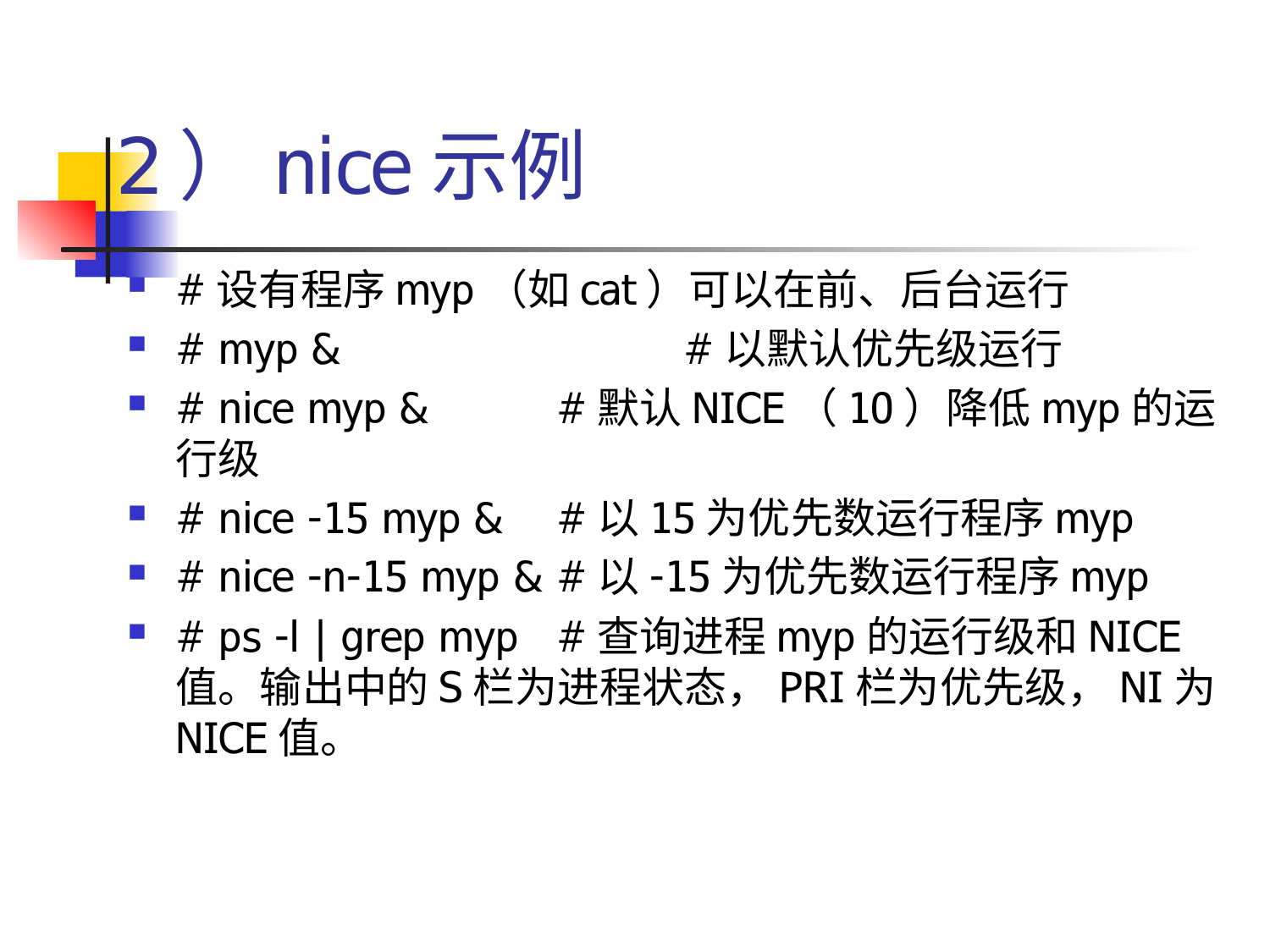

# 2）nice示例
#设有程序myp（如cat）可以在前、后台运行
# myp & 			#以默认优先级运行
# nice myp & 	#默认NICE（10）降低myp的运行级
# nice -15 myp & 	#以15为优先数运行程序myp
# nice -n-15 myp & 	#以-15为优先数运行程序myp
# ps -l | grep myp	#查询进程myp的运行级和NICE值。输出中的S栏为进程状态，PRI栏为优先级，NI为NICE值。